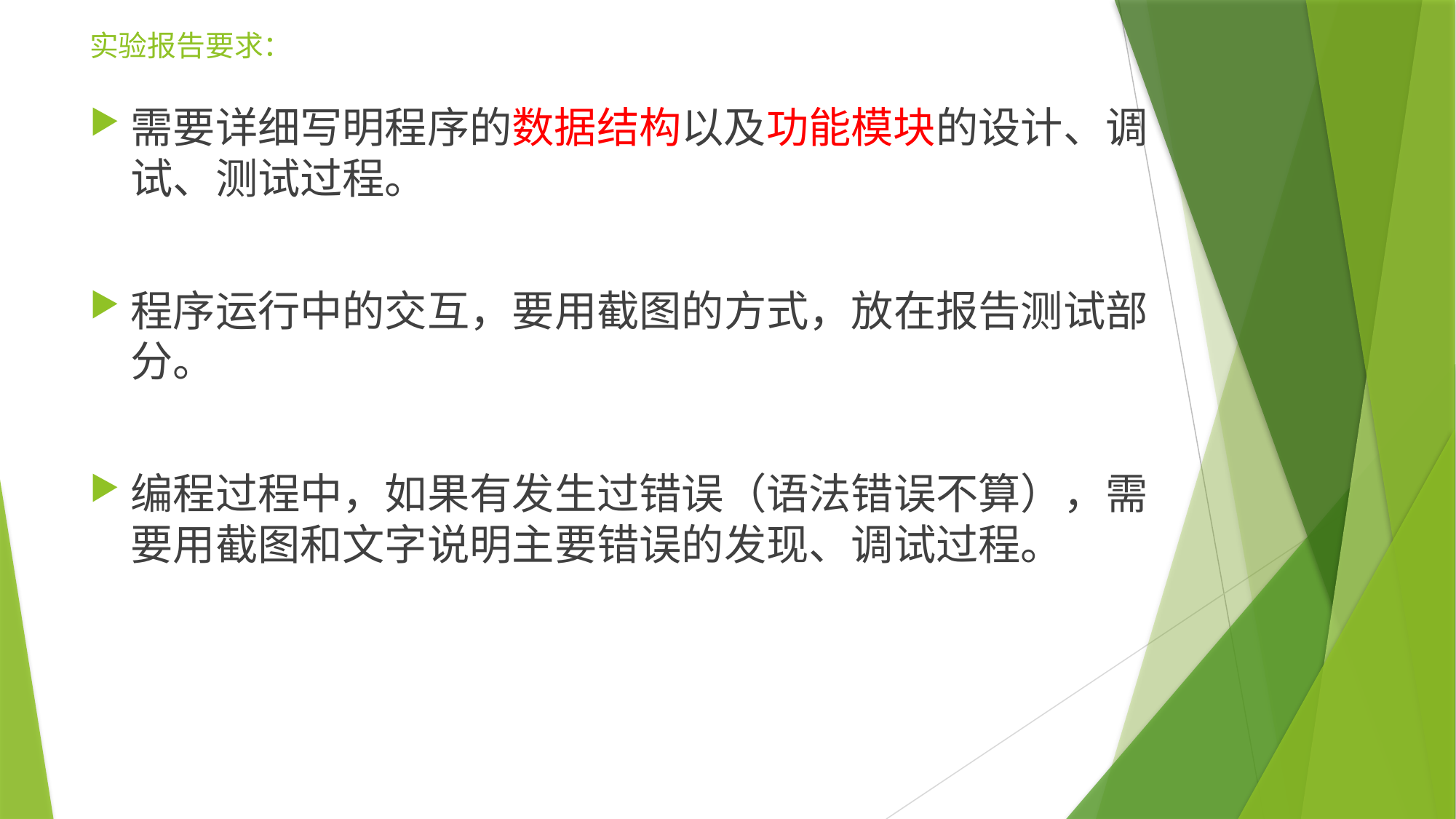

# 实验报告要求：
需要详细写明程序的数据结构以及功能模块的设计、调试、测试过程。

程序运行中的交互，要用截图的方式，放在报告测试部分。

编程过程中，如果有发生过错误（语法错误不算），需要用截图和文字说明主要错误的发现、调试过程。